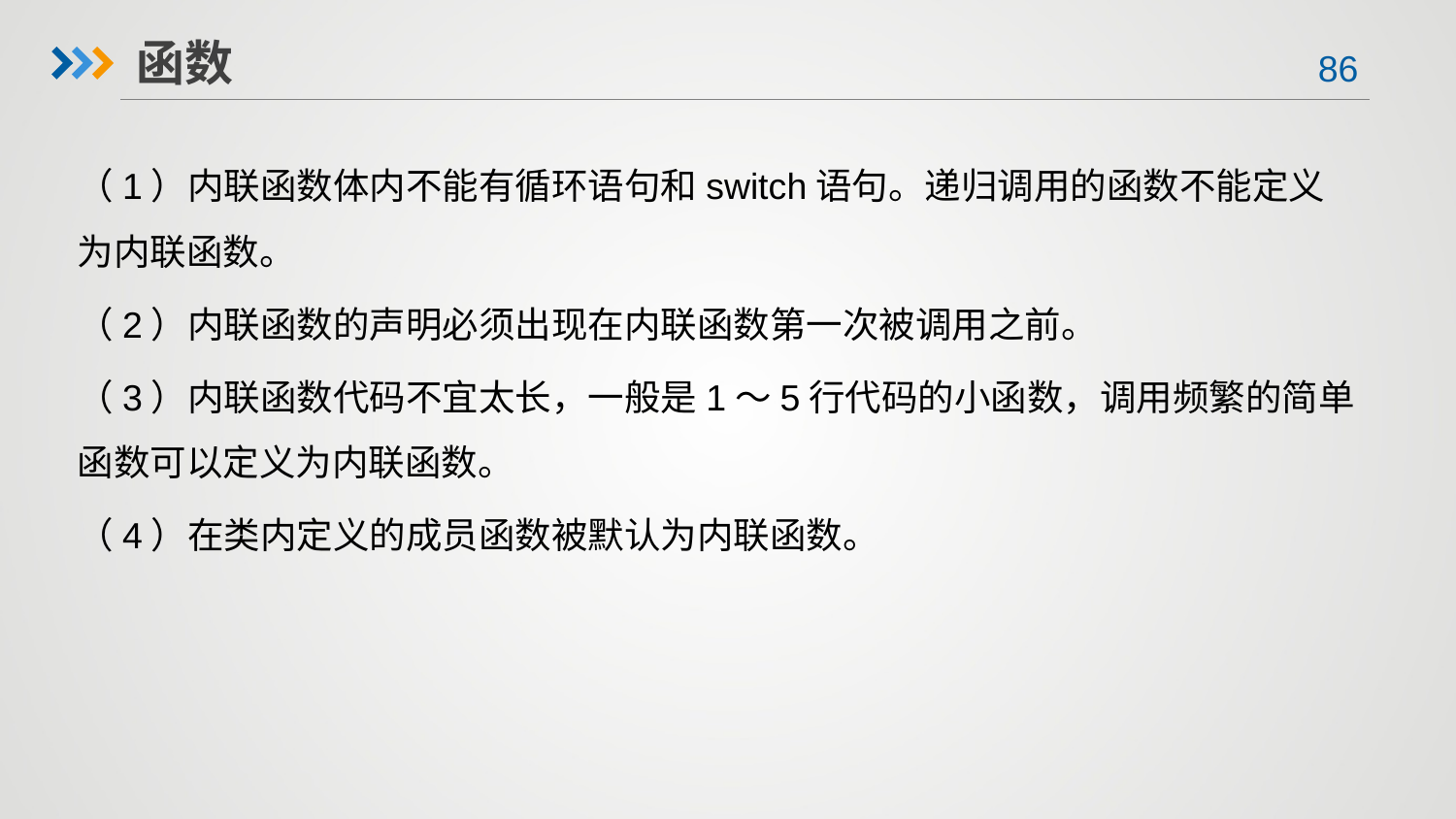

函数
（1）内联函数体内不能有循环语句和switch语句。递归调用的函数不能定义为内联函数。
（2）内联函数的声明必须出现在内联函数第一次被调用之前。
（3）内联函数代码不宜太长，一般是1～5行代码的小函数，调用频繁的简单函数可以定义为内联函数。
（4）在类内定义的成员函数被默认为内联函数。